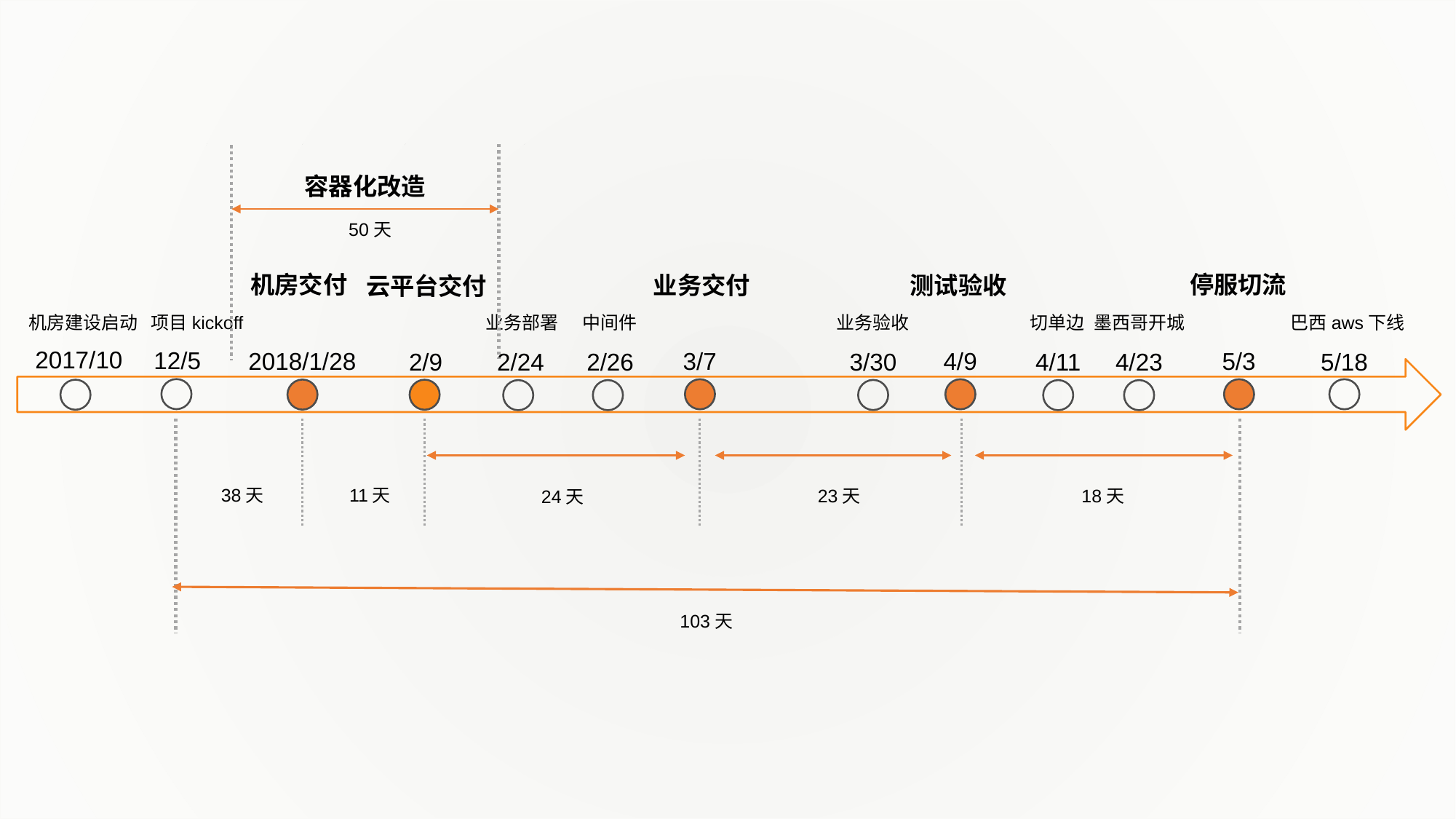

容器化改造
50天
机房交付
停服切流
业务交付
测试验收
云平台交付
项目kickoff
墨西哥开城
业务验收
机房建设启动
业务部署
中间件
切单边
巴西aws下线
2017/10
12/5
3/7

4/9

5/3

2018/1/28

3/30

2/9

2/24

2/26

4/11

4/23

5/18

38天
11天
23天
18天
24天
103天